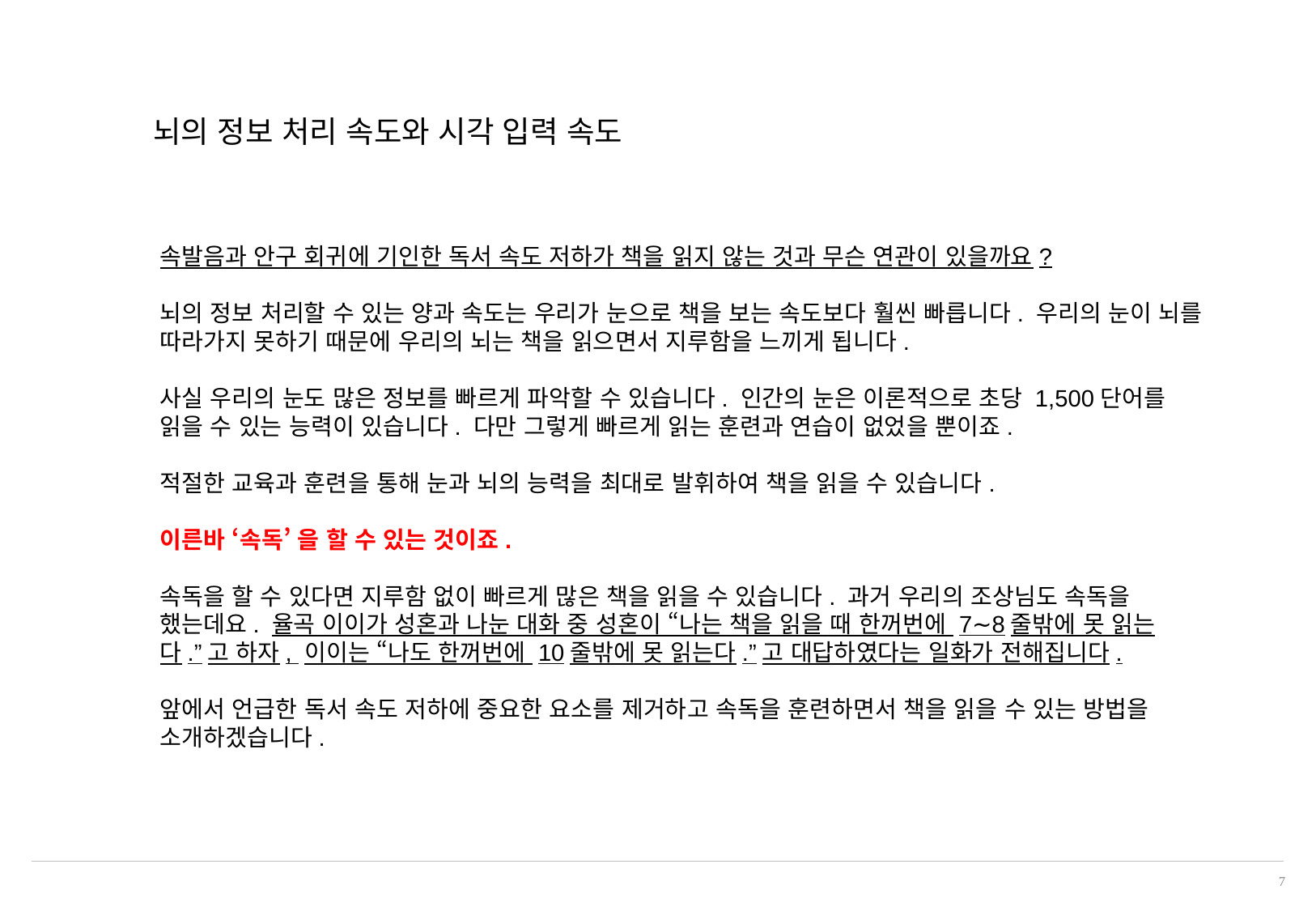

뇌의 정보 처리 속도와 시각 입력 속도
속발음과 안구 회귀에 기인한 독서 속도 저하가 책을 읽지 않는 것과 무슨 연관이 있을까요?

뇌의 정보 처리할 수 있는 양과 속도는 우리가 눈으로 책을 보는 속도보다 훨씬 빠릅니다. 우리의 눈이 뇌를 따라가지 못하기 때문에 우리의 뇌는 책을 읽으면서 지루함을 느끼게 됩니다.

사실 우리의 눈도 많은 정보를 빠르게 파악할 수 있습니다. 인간의 눈은 이론적으로 초당 1,500단어를 읽을 수 있는 능력이 있습니다. 다만 그렇게 빠르게 읽는 훈련과 연습이 없었을 뿐이죠.

적절한 교육과 훈련을 통해 눈과 뇌의 능력을 최대로 발휘하여 책을 읽을 수 있습니다.

이른바 ‘속독’ 을 할 수 있는 것이죠.

속독을 할 수 있다면 지루함 없이 빠르게 많은 책을 읽을 수 있습니다. 과거 우리의 조상님도 속독을 했는데요. 율곡 이이가 성혼과 나눈 대화 중 성혼이 “나는 책을 읽을 때 한꺼번에 7∼8줄밖에 못 읽는다.”고 하자, 이이는 “나도 한꺼번에 10줄밖에 못 읽는다.”고 대답하였다는 일화가 전해집니다.

앞에서 언급한 독서 속도 저하에 중요한 요소를 제거하고 속독을 훈련하면서 책을 읽을 수 있는 방법을 소개하겠습니다.
7